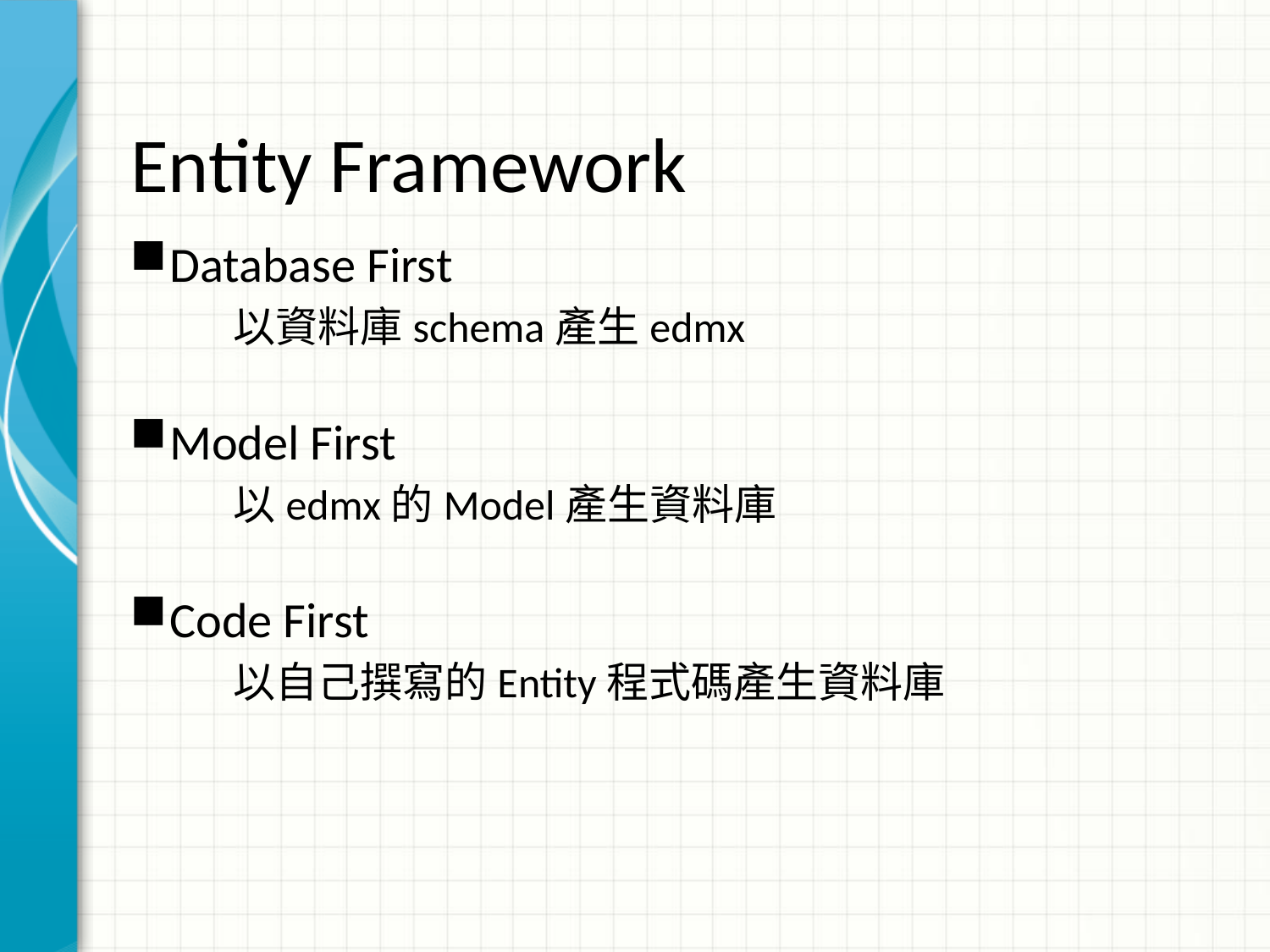

# Entity Framework
Database First
以資料庫schema產生edmx

Model First
以edmx的Model產生資料庫

Code First
以自己撰寫的Entity程式碼產生資料庫